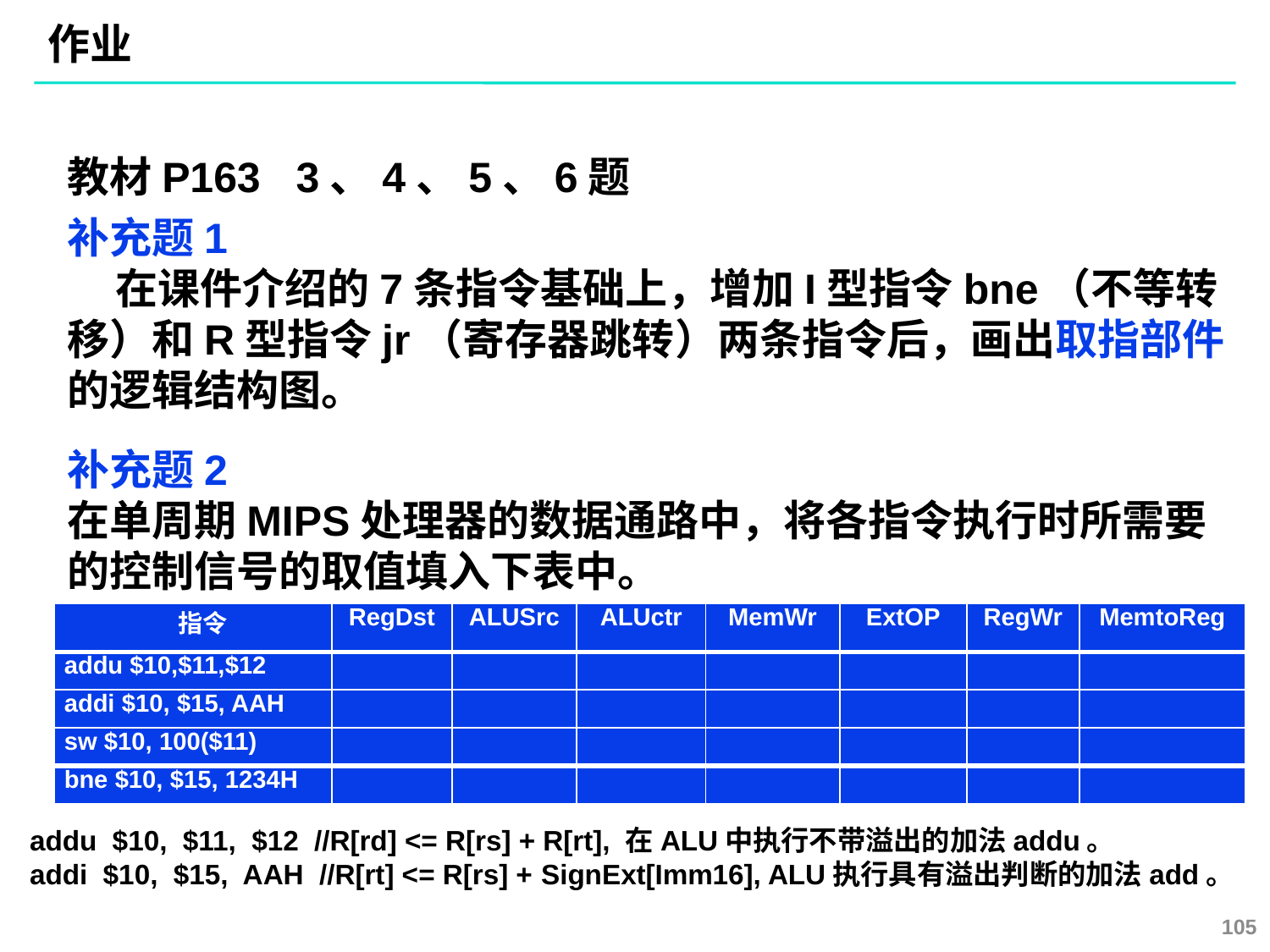

作业
教材P163   3、4、5、6题
补充题1
    在课件介绍的7条指令基础上，增加I型指令bne（不等转移）和R型指令jr（寄存器跳转）两条指令后，画出取指部件的逻辑结构图。
补充题2
在单周期MIPS处理器的数据通路中，将各指令执行时所需要的控制信号的取值填入下表中。
| 指令 | RegDst | ALUSrc | ALUctr | MemWr | ExtOP | RegWr | MemtoReg |
| --- | --- | --- | --- | --- | --- | --- | --- |
| addu $10,$11,$12 |  |  |  |  |  |  |  |
| addi $10, $15, AAH |  |  |  |  |  |  |  |
| sw $10, 100($11) |  |  |  |  |  |  |  |
| bne $10, $15, 1234H |  |  |  |  |  |  |  |
addu  $10,  $11,  $12  //R[rd] <= R[rs] + R[rt], 在ALU中执行不带溢出的加法addu。
addi  $10,  $15,  AAH  //R[rt] <= R[rs] + SignExt[Imm16], ALU执行具有溢出判断的加法add。
105